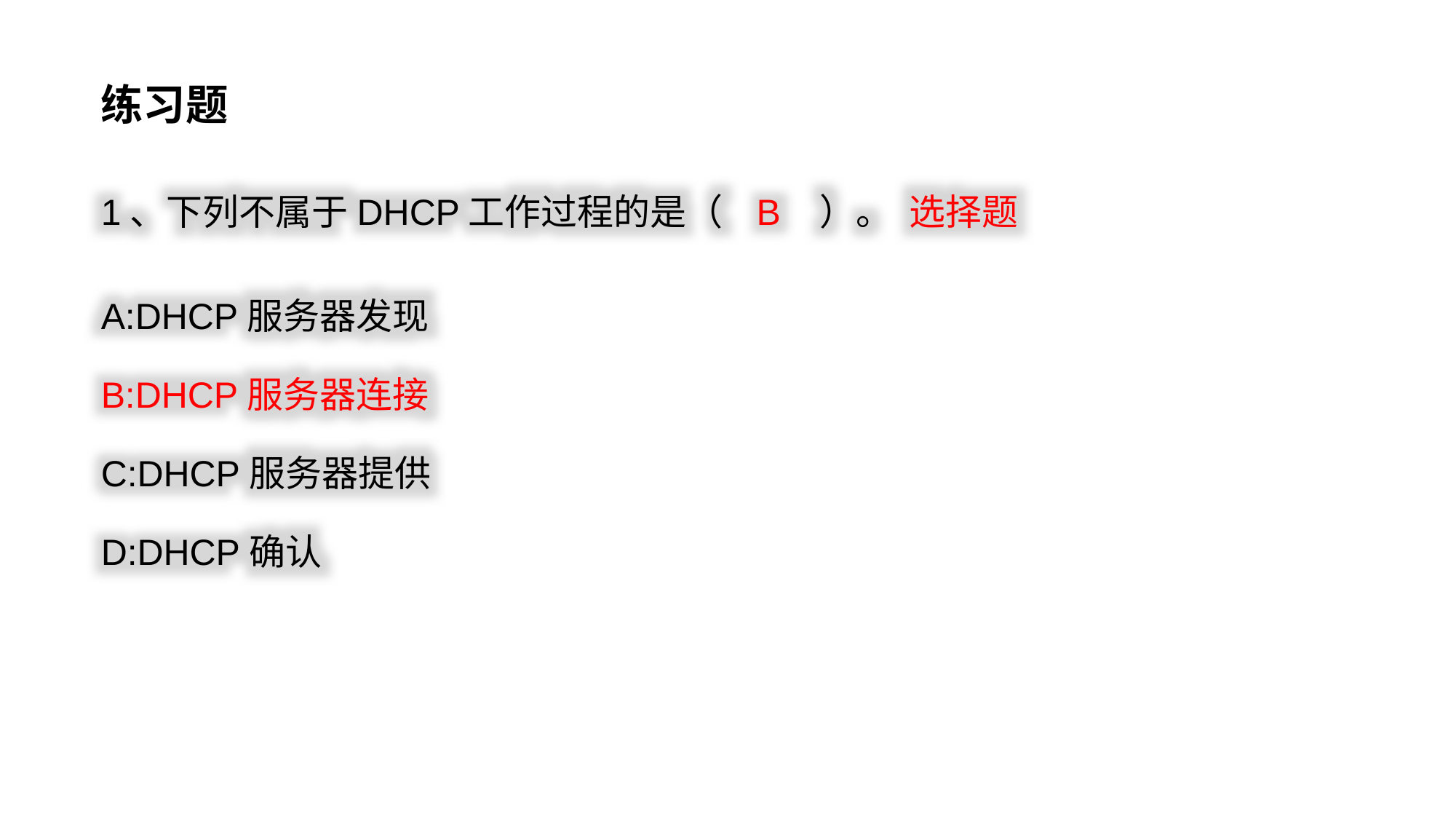

练习题
1、下列不属于DHCP工作过程的是（   B   ）。  选择题

A:DHCP服务器发现

B:DHCP服务器连接

C:DHCP服务器提供

D:DHCP确认